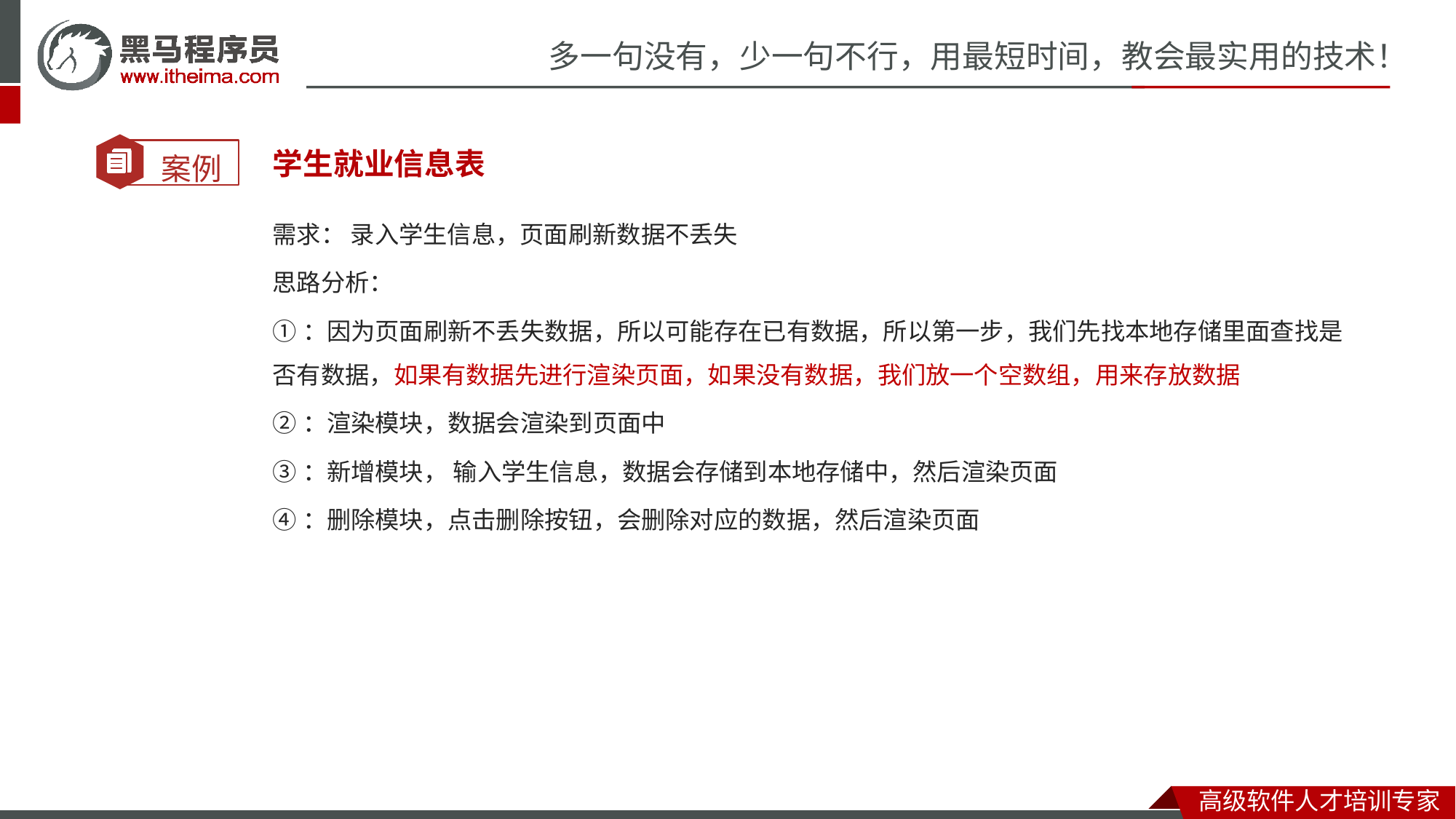

学生就业信息表
需求： 录入学生信息，页面刷新数据不丢失
思路分析：
①：因为页面刷新不丢失数据，所以可能存在已有数据，所以第一步，我们先找本地存储里面查找是否有数据，如果有数据先进行渲染页面，如果没有数据，我们放一个空数组，用来存放数据
②：渲染模块，数据会渲染到页面中
③：新增模块， 输入学生信息，数据会存储到本地存储中，然后渲染页面
④：删除模块，点击删除按钮，会删除对应的数据，然后渲染页面